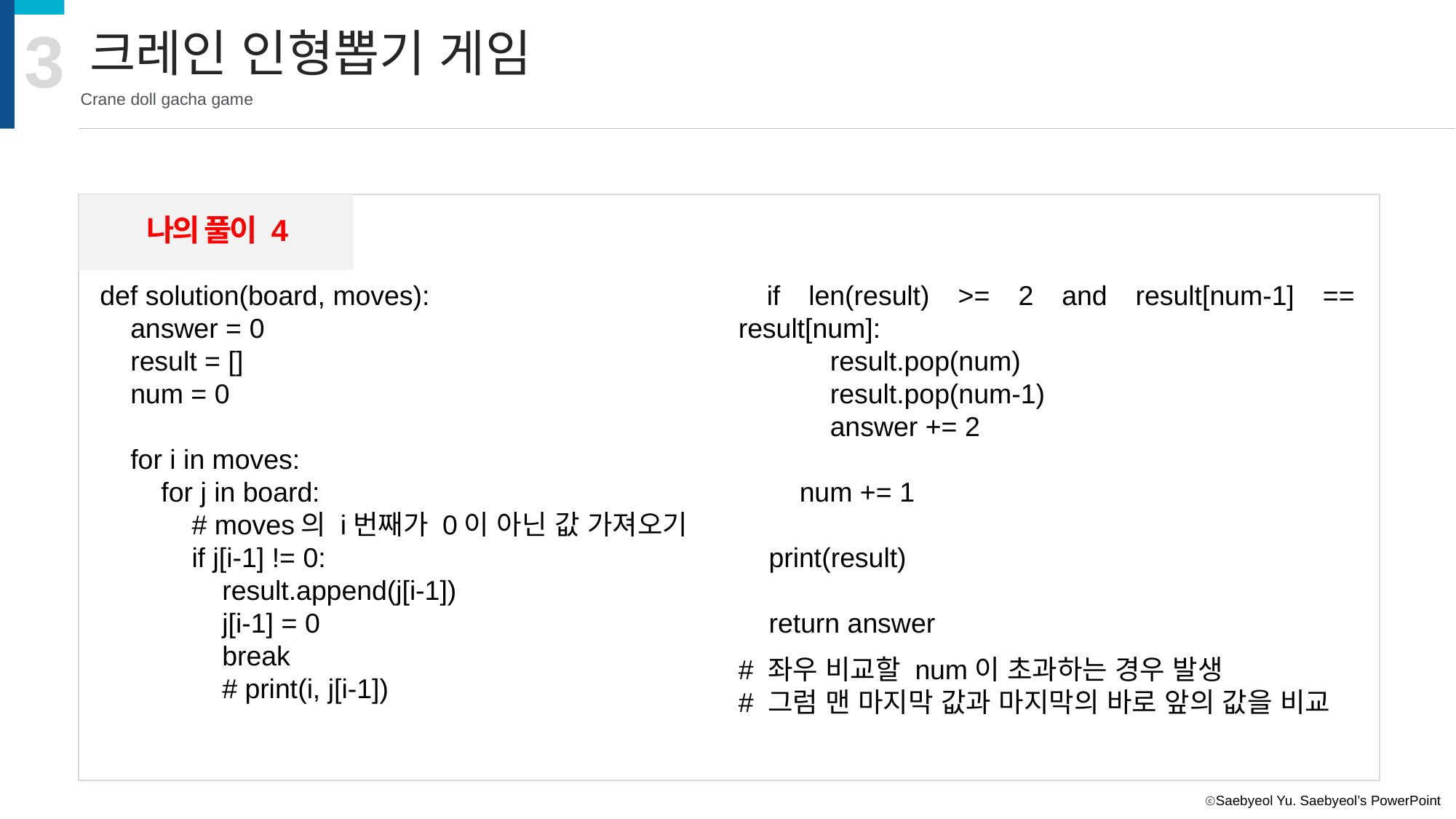

3
크레인 인형뽑기 게임
Crane doll gacha game

나의 풀이 4
def solution(board, moves):
    answer = 0
    result = []
    num = 0

    for i in moves:
        for j in board:
            # moves의 i번째가 0이 아닌 값 가져오기
            if j[i-1] != 0:
                result.append(j[i-1])
                j[i-1] = 0
                break
                # print(i, j[i-1])
 if len(result) >= 2 and result[num-1] == result[num]:
            result.pop(num)
            result.pop(num-1)
            answer += 2

        num += 1

    print(result)

    return answer

# 좌우 비교할 num이 초과하는 경우 발생
# 그럼 맨 마지막 값과 마지막의 바로 앞의 값을 비교